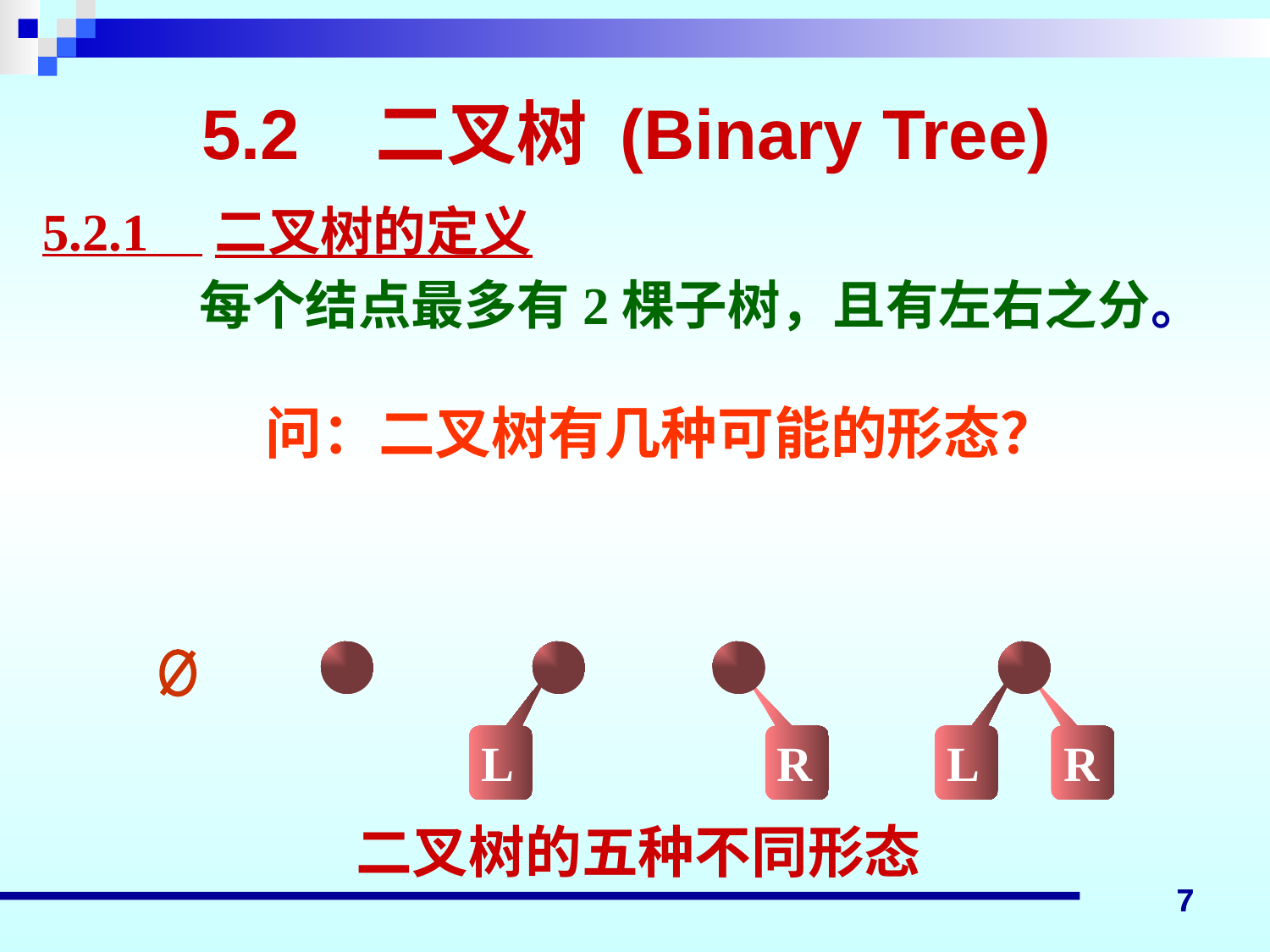

5.2   二叉树 (Binary Tree)
5.2.1    二叉树的定义
	        每个结点最多有2棵子树，且有左右之分。
问：二叉树有几种可能的形态？

L
R

L

R
二叉树的五种不同形态
7
7